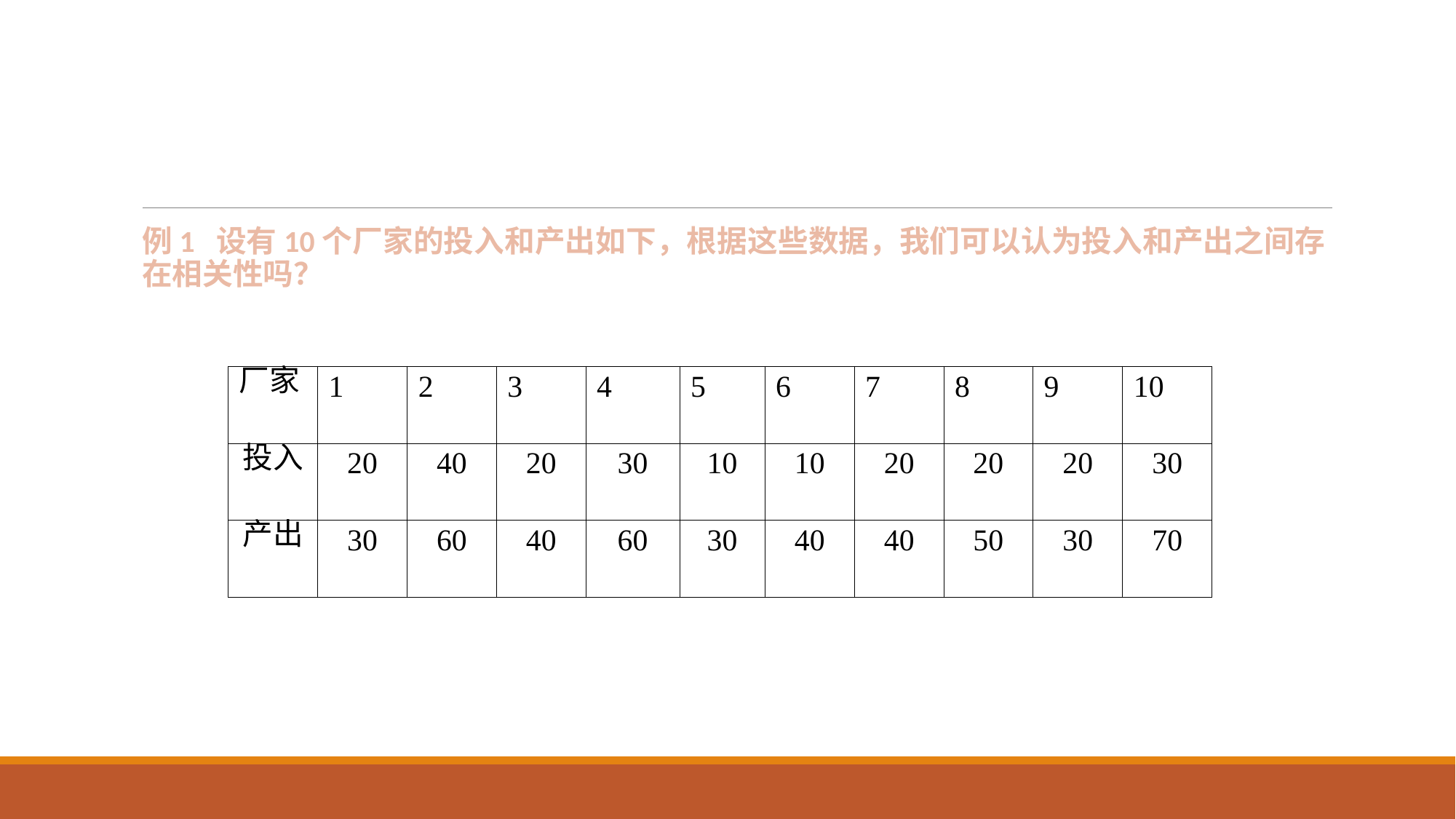

#
例1  设有10个厂家的投入和产出如下，根据这些数据，我们可以认为投入和产出之间存在相关性吗？
| 厂家 | 1 | 2 | 3 | 4 | 5 | 6 | 7 | 8 | 9 | 10 |
| --- | --- | --- | --- | --- | --- | --- | --- | --- | --- | --- |
| 投入 | 20 | 40 | 20 | 30 | 10 | 10 | 20 | 20 | 20 | 30 |
| 产出 | 30 | 60 | 40 | 60 | 30 | 40 | 40 | 50 | 30 | 70 |